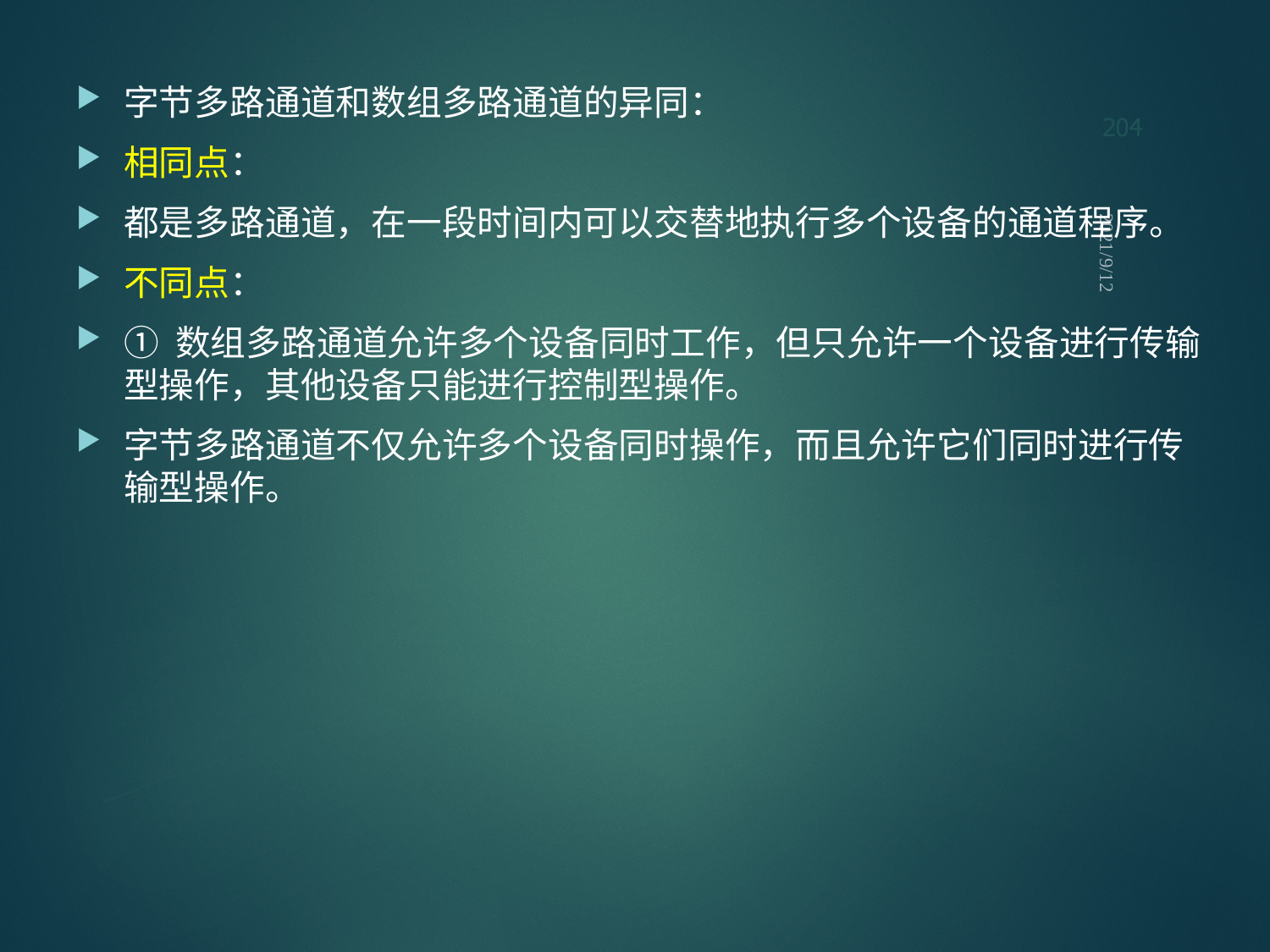

204
字节多路通道和数组多路通道的异同：
相同点：
都是多路通道，在一段时间内可以交替地执行多个设备的通道程序。
不同点：
① 数组多路通道允许多个设备同时工作，但只允许一个设备进行传输型操作，其他设备只能进行控制型操作。
字节多路通道不仅允许多个设备同时操作，而且允许它们同时进行传输型操作。
2021/9/12